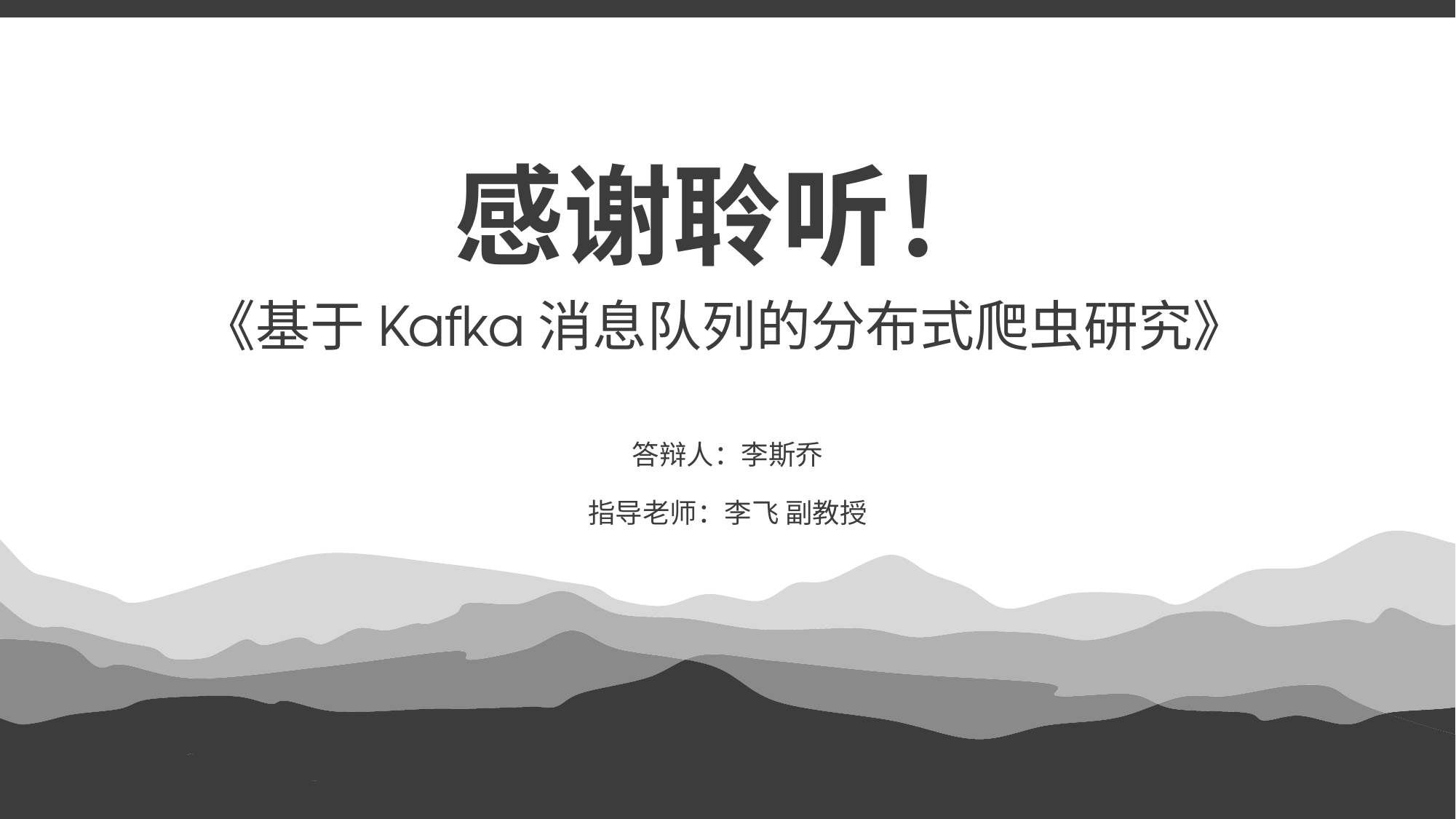

感谢聆听！
《基于Kafka消息队列的分布式爬虫研究》
答辩人：李斯乔
指导老师：李飞 副教授